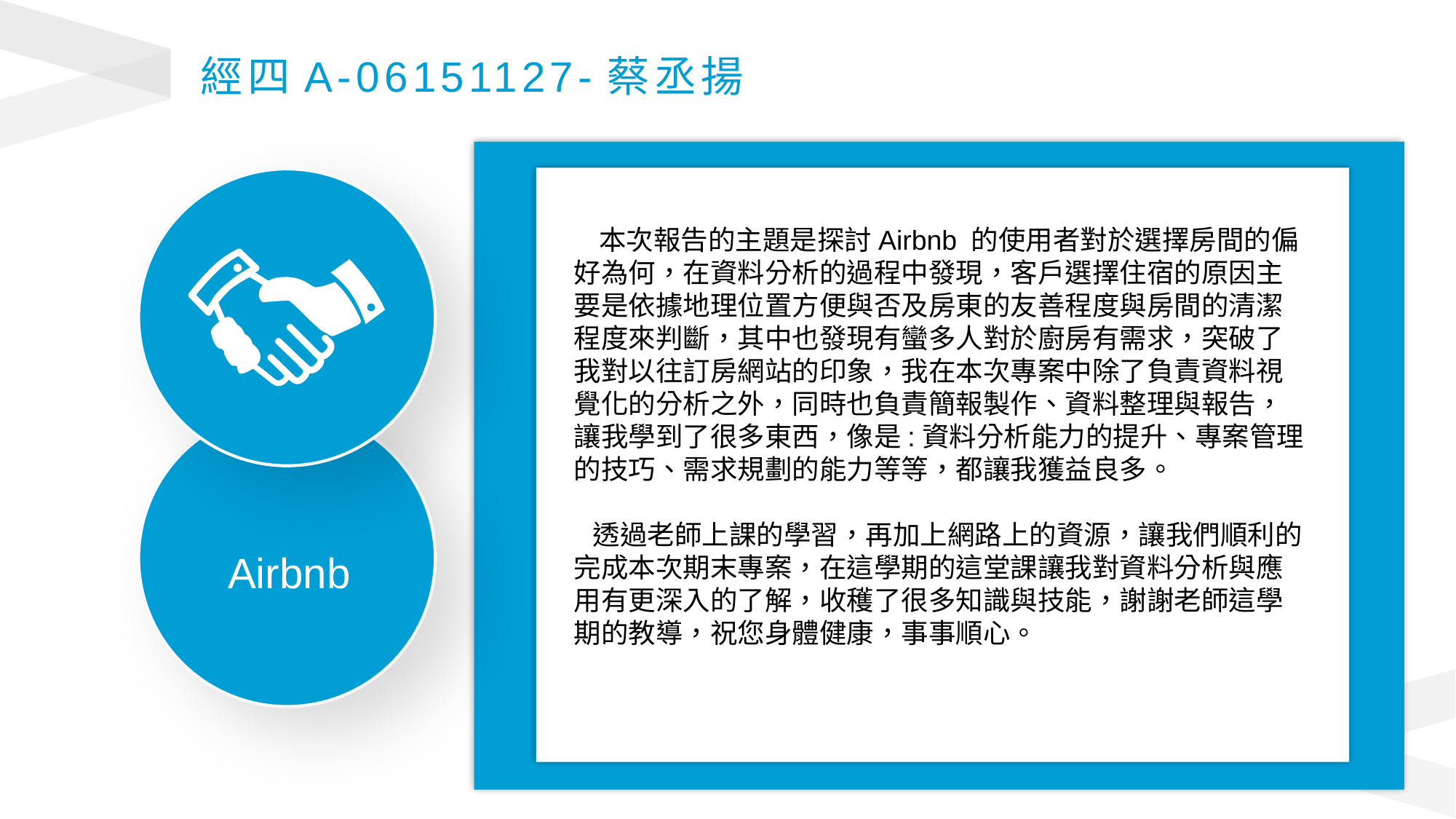

經四A-06151127-蔡丞揚

   本次報告的主題是探討Airbnb 的使用者對於選擇房間的偏好為何，在資料分析的過程中發現，客戶選擇住宿的原因主要是依據地理位置方便與否及房東的友善程度與房間的清潔程度來判斷，其中也發現有蠻多人對於廚房有需求，突破了我對以往訂房網站的印象，我在本次專案中除了負責資料視覺化的分析之外，同時也負責簡報製作、資料整理與報告，讓我學到了很多東西，像是:資料分析能力的提升、專案管理的技巧、需求規劃的能力等等，都讓我獲益良多。

  透過老師上課的學習，再加上網路上的資源，讓我們順利的完成本次期末專案，在這學期的這堂課讓我對資料分析與應用有更深入的了解，收穫了很多知識與技能，謝謝老師這學期的教導，祝您身體健康，事事順心。

Airbnb